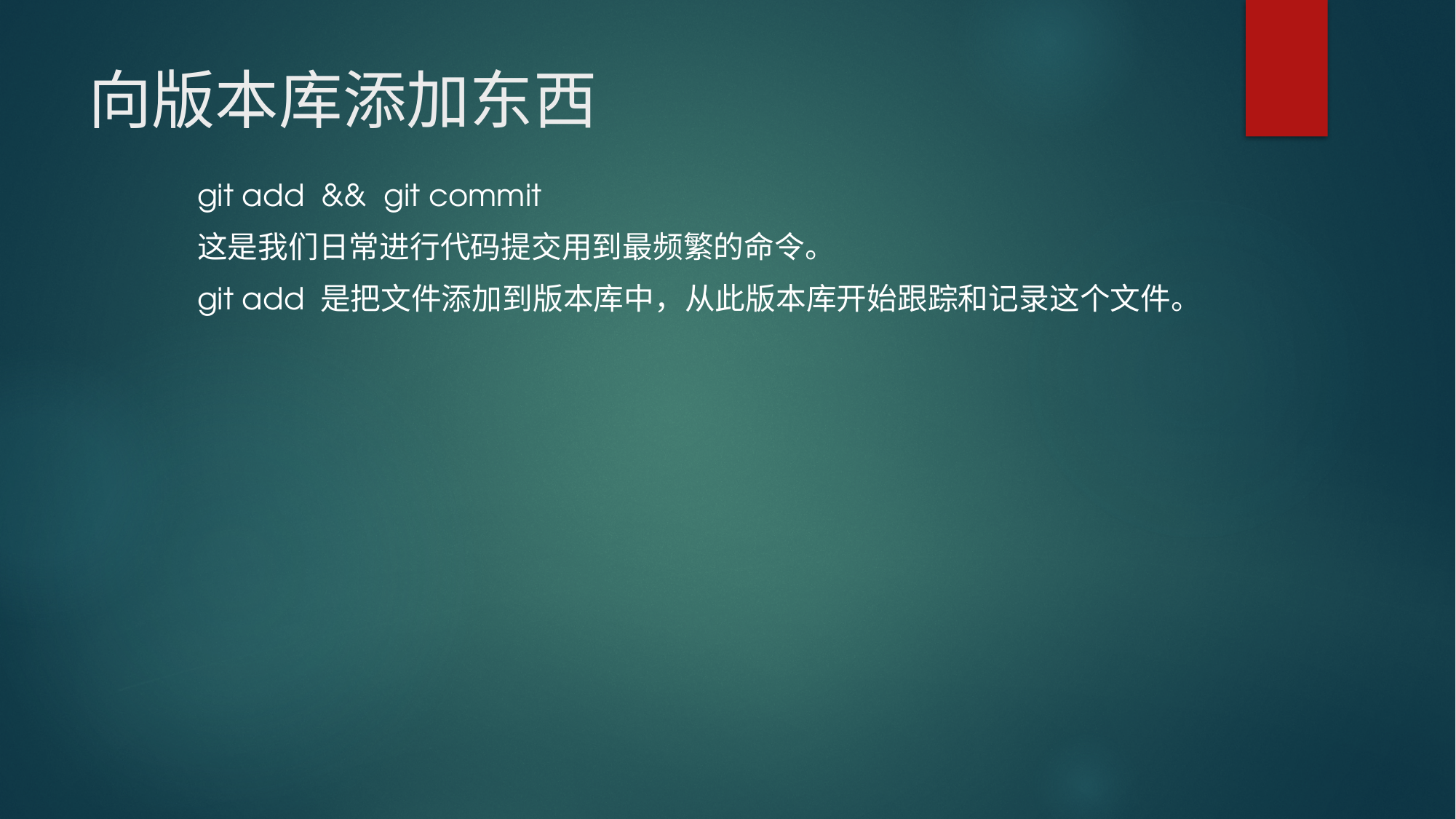

# 向版本库添加东西
	git add  &&  git commit
	这是我们日常进行代码提交用到最频繁的命令。
	git add 是把文件添加到版本库中，从此版本库开始跟踪和记录这个文件。